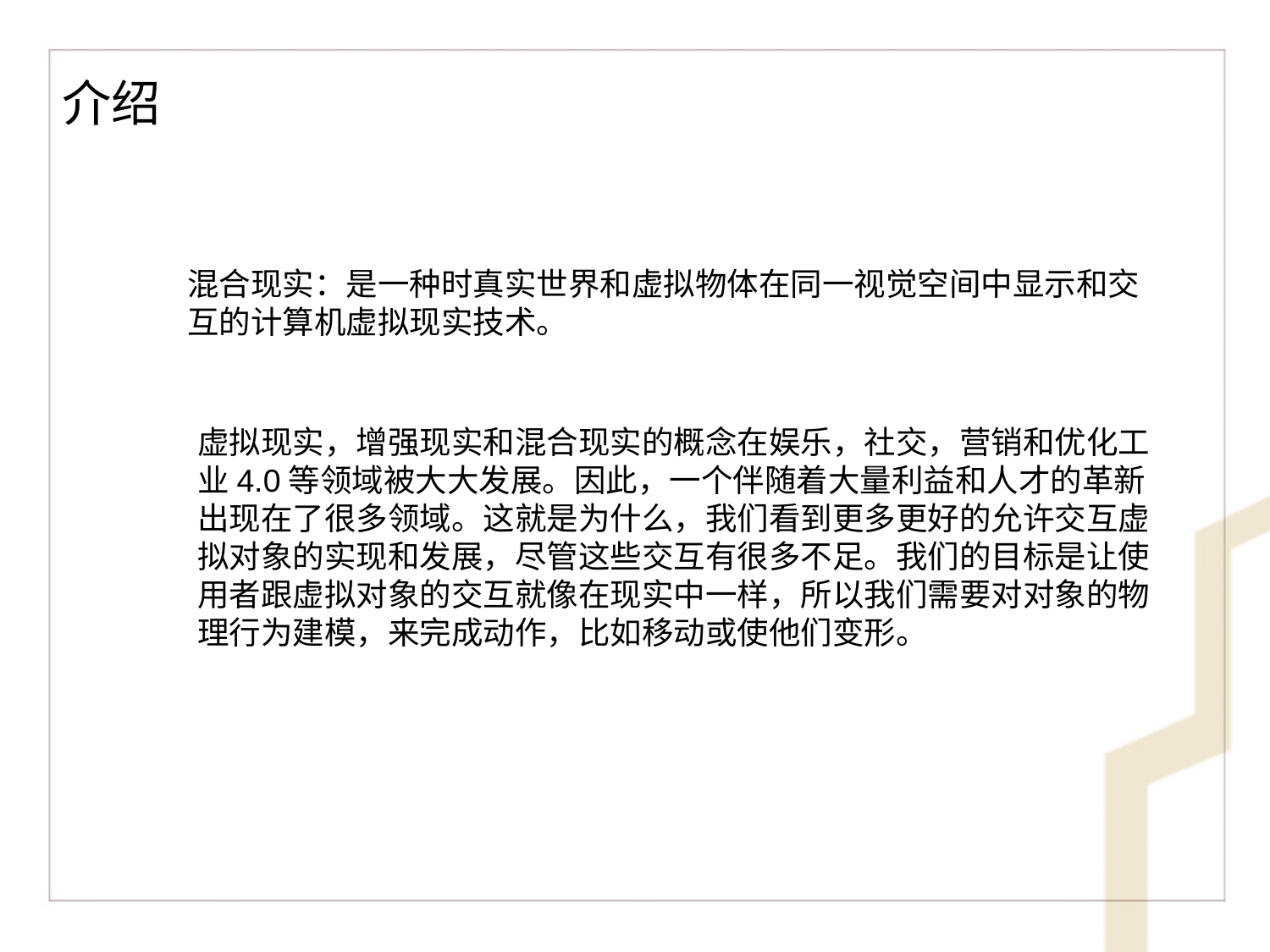

介绍
混合现实：是一种时真实世界和虚拟物体在同一视觉空间中显示和交互的计算机虚拟现实技术。
点击添加文本
虚拟现实，增强现实和混合现实的概念在娱乐，社交，营销和优化工业4.0等领域被大大发展。因此，一个伴随着大量利益和人才的革新出现在了很多领域。这就是为什么，我们看到更多更好的允许交互虚拟对象的实现和发展，尽管这些交互有很多不足。我们的目标是让使用者跟虚拟对象的交互就像在现实中一样，所以我们需要对对象的物理行为建模，来完成动作，比如移动或使他们变形。
点击添加文本
点击添加文本
点击添加文本